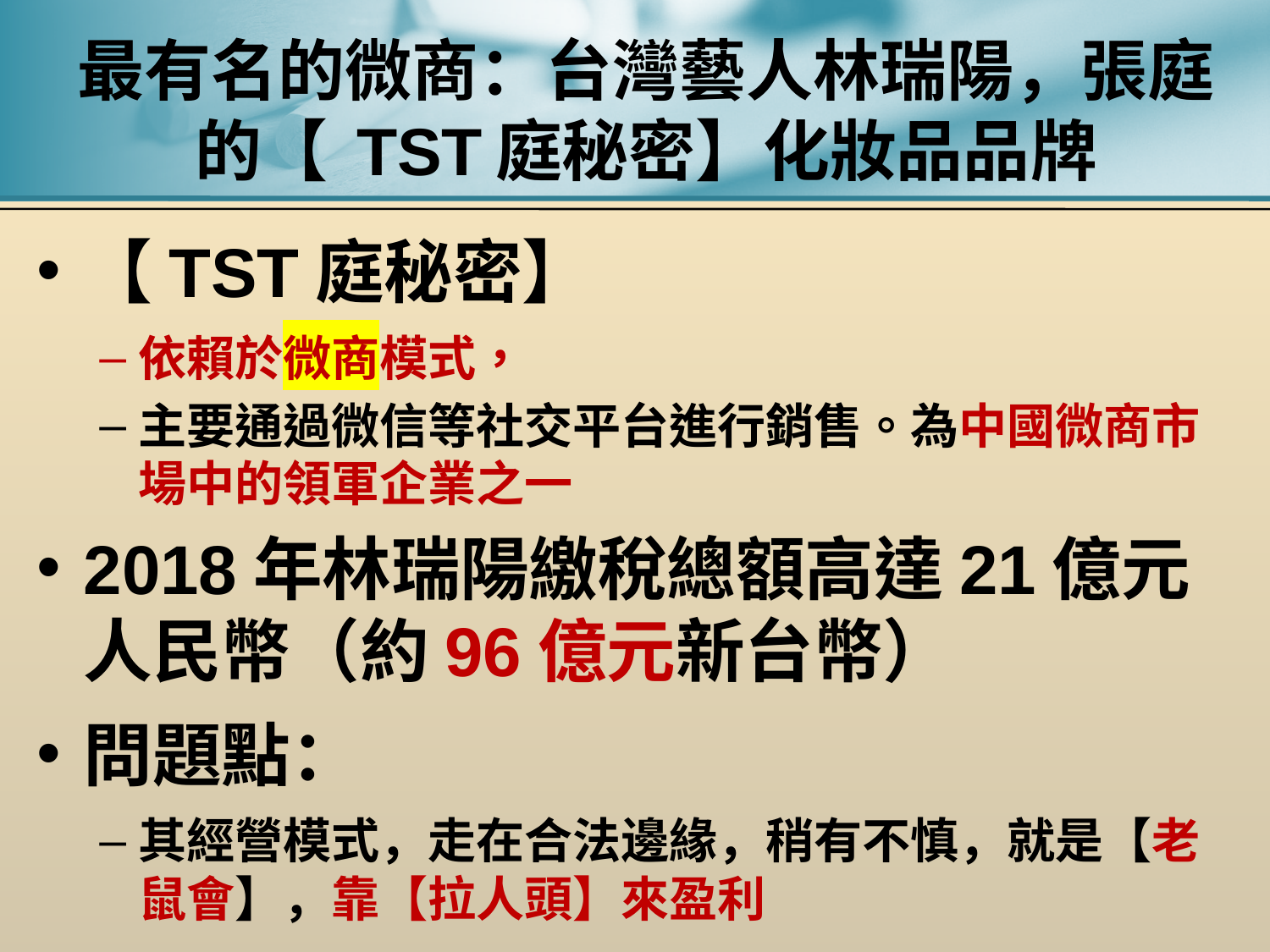

# 最有名的微商：台灣藝人林瑞陽，張庭的【 TST庭秘密】化妝品品牌
【TST庭秘密】
依賴於微商模式，
主要通過微信等社交平台進行銷售。為中國微商市場中的領軍企業之一
2018年林瑞陽繳稅總額高達21億元人民幣（約96億元新台幣）
問題點：
其經營模式，走在合法邊緣，稍有不慎，就是【老鼠會】，靠【拉人頭】來盈利